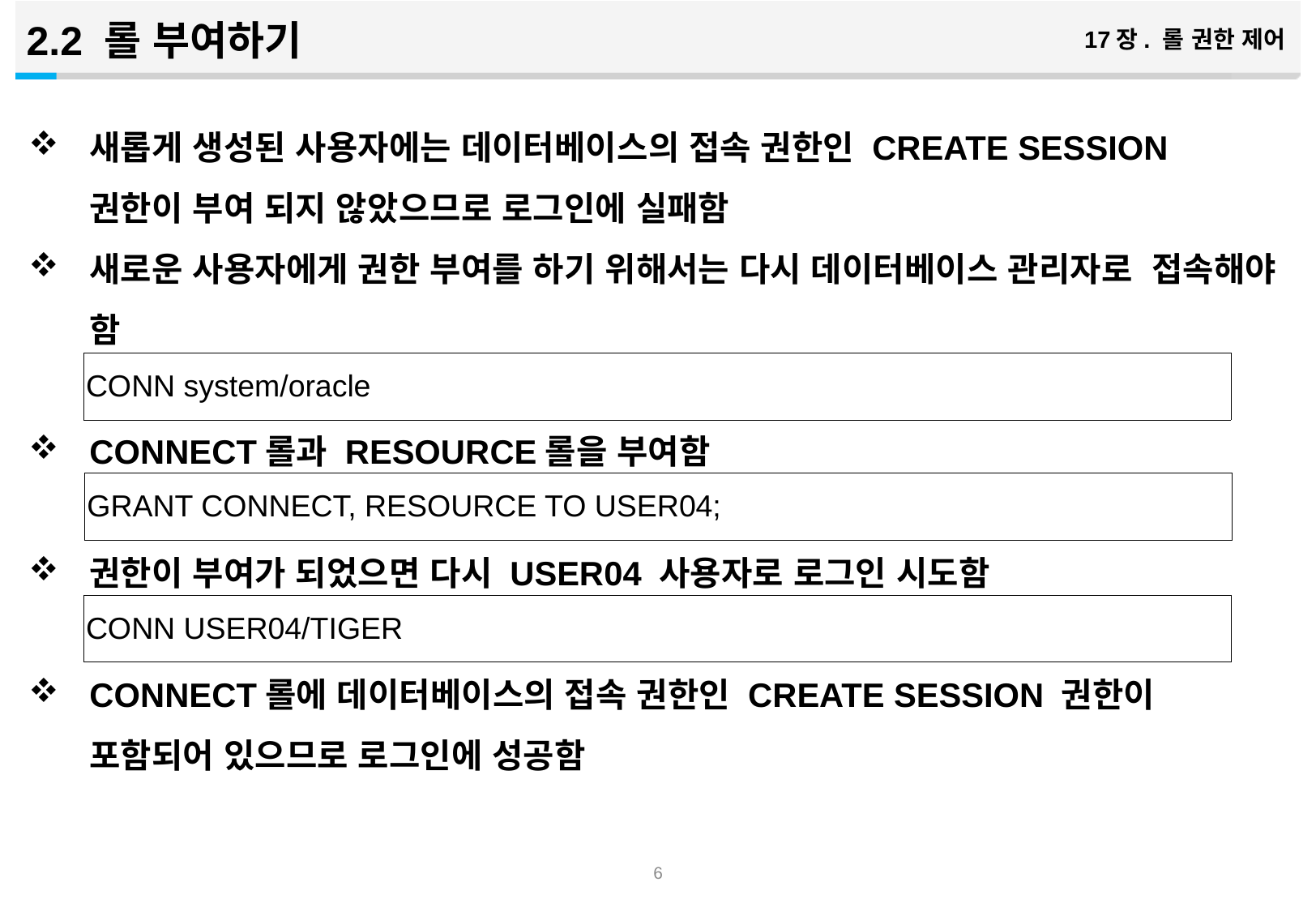

2.2 롤 부여하기
17장. 롤 권한 제어
새롭게 생성된 사용자에는 데이터베이스의 접속 권한인 CREATE SESSION     권한이 부여 되지 않았으므로 로그인에 실패함
새로운 사용자에게 권한 부여를 하기 위해서는 다시 데이터베이스 관리자로  접속해야 함

CONNECT롤과 RESOURCE롤을 부여함

권한이 부여가 되었으면 다시 USER04 사용자로 로그인 시도함

CONNECT롤에 데이터베이스의 접속 권한인 CREATE SESSION 권한이 포함되어 있으므로 로그인에 성공함

| CONN system/oracle |
| --- |
| GRANT CONNECT, RESOURCE TO USER04; |
| --- |
| CONN USER04/TIGER |
| --- |
6